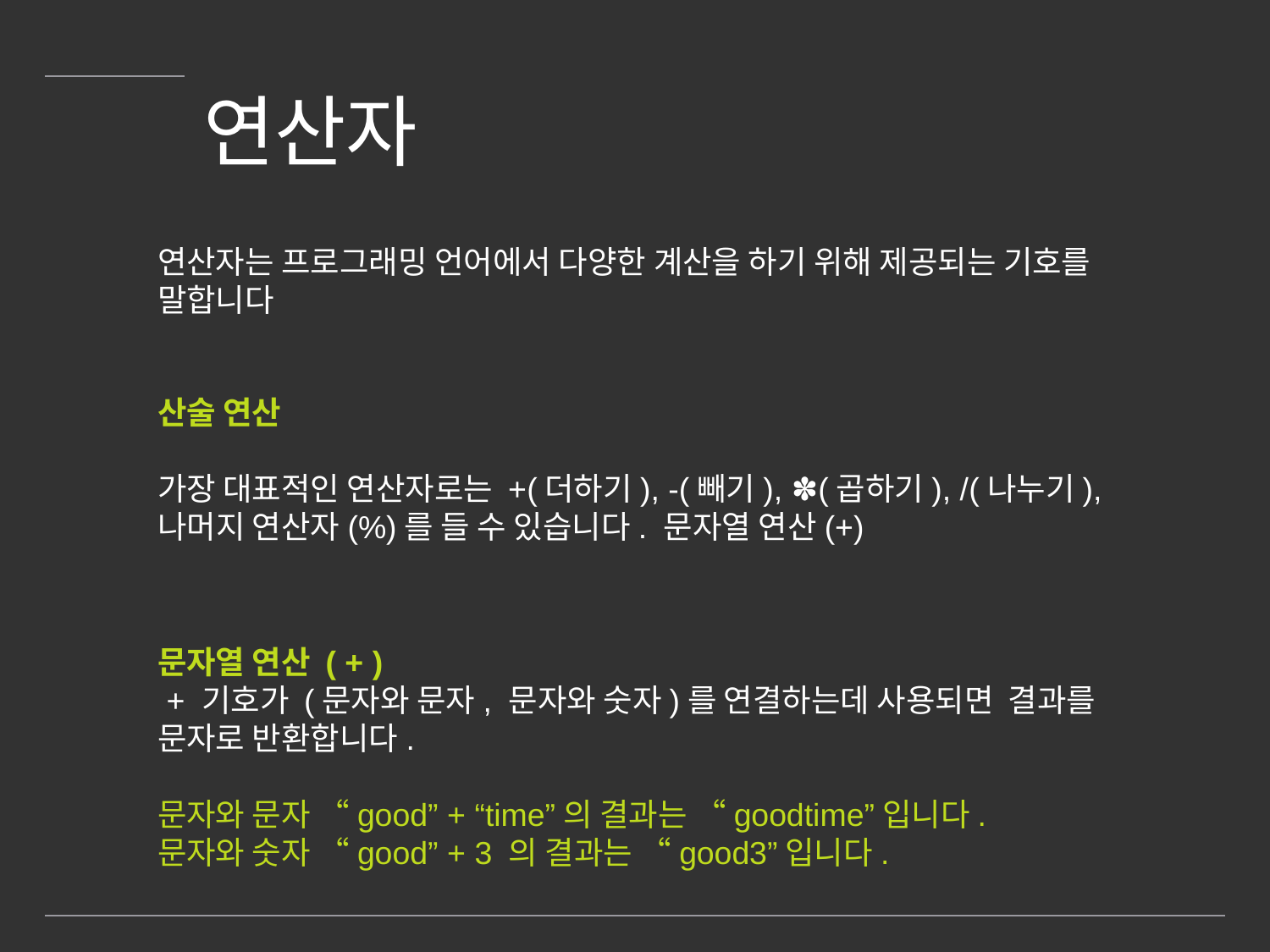

# 연산자
연산자는 프로그래밍 언어에서 다양한 계산을 하기 위해 제공되는 기호를 말합니다
산술 연산

가장 대표적인 연산자로는 +(더하기), -(빼기), ✽(곱하기), /(나누기), 나머지 연산자(%)를 들 수 있습니다. 문자열 연산(+)
문자열 연산 ( + )
 + 기호가 (문자와 문자, 문자와 숫자)를 연결하는데 사용되면  결과를 문자로 반환합니다.

문자와 문자 “good” + “time”의 결과는 “goodtime”입니다.
문자와 숫자 “good” + 3 의 결과는 “good3”입니다.